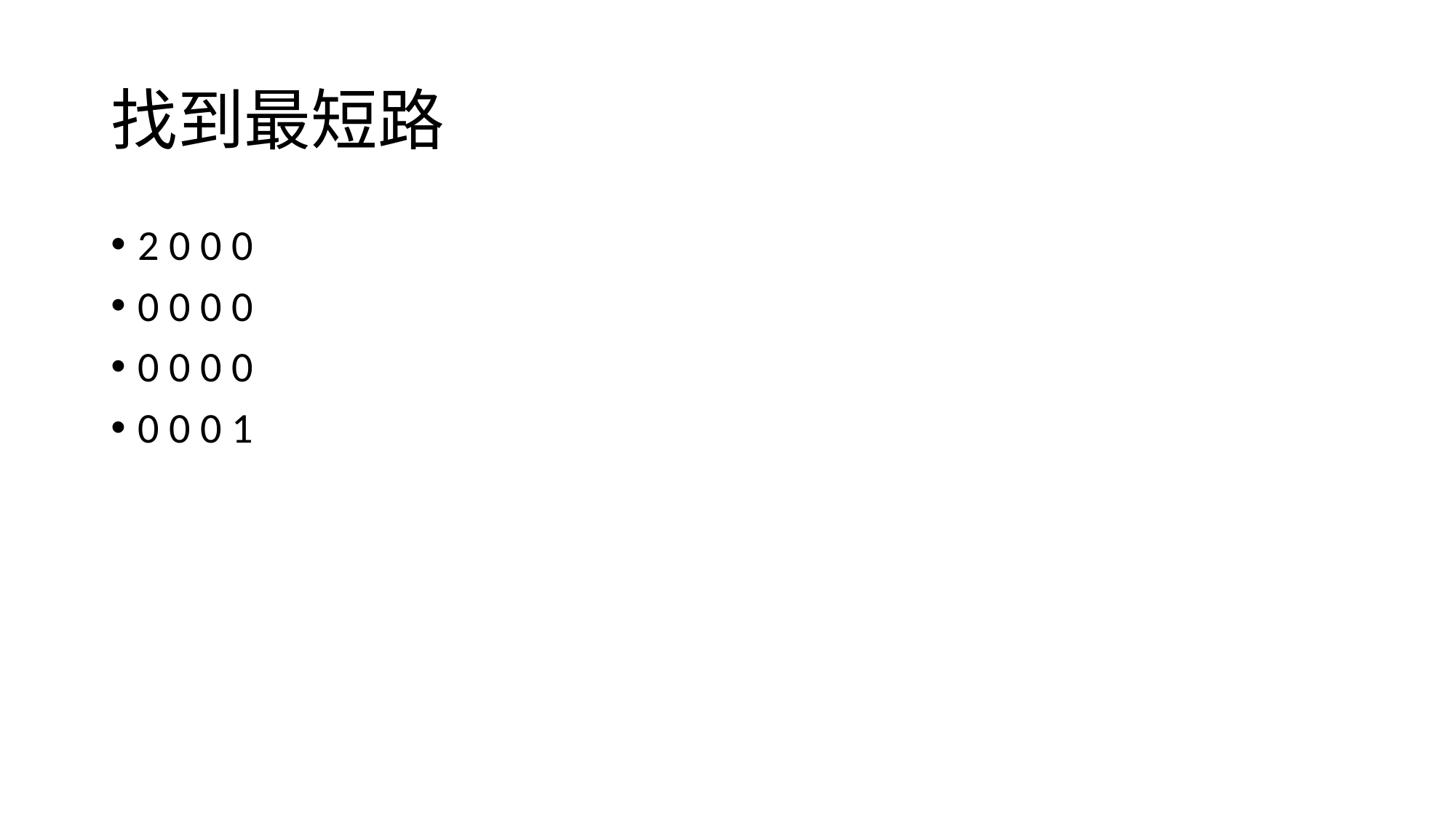

# 找到最短路
2 0 0 0
0 0 0 0
0 0 0 0
0 0 0 1